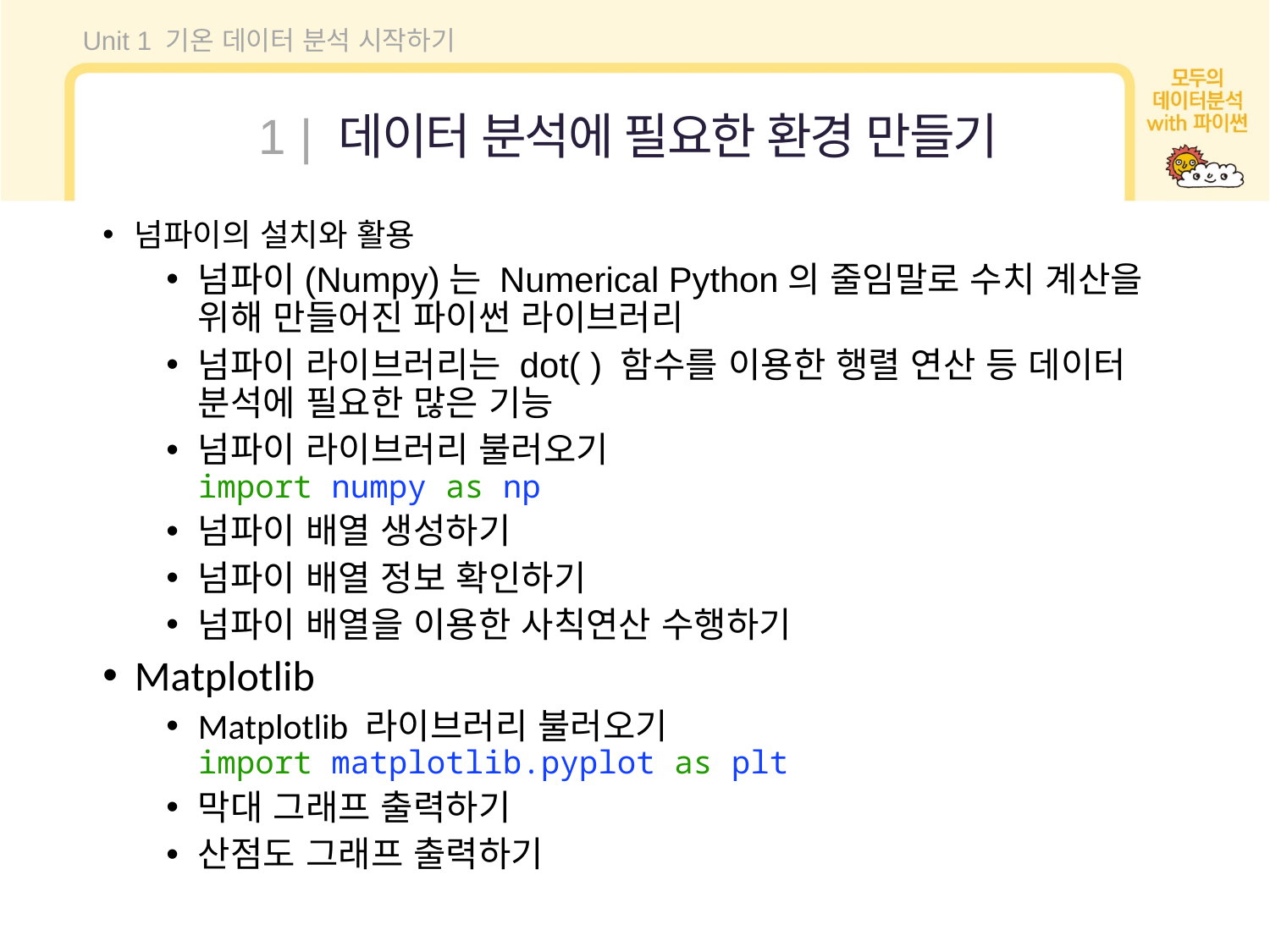

Unit 1 기온 데이터 분석 시작하기
1 | 데이터 분석에 필요한 환경 만들기
넘파이의 설치와 활용
넘파이(Numpy)는 Numerical Python의 줄임말로 수치 계산을 위해 만들어진 파이썬 라이브러리
넘파이 라이브러리는 dot( ) 함수를 이용한 행렬 연산 등 데이터 분석에 필요한 많은 기능
넘파이 라이브러리 불러오기
import numpy as np
넘파이 배열 생성하기
넘파이 배열 정보 확인하기
넘파이 배열을 이용한 사칙연산 수행하기
Matplotlib
Matplotlib 라이브러리 불러오기
import matplotlib.pyplot as plt
막대 그래프 출력하기
산점도 그래프 출력하기